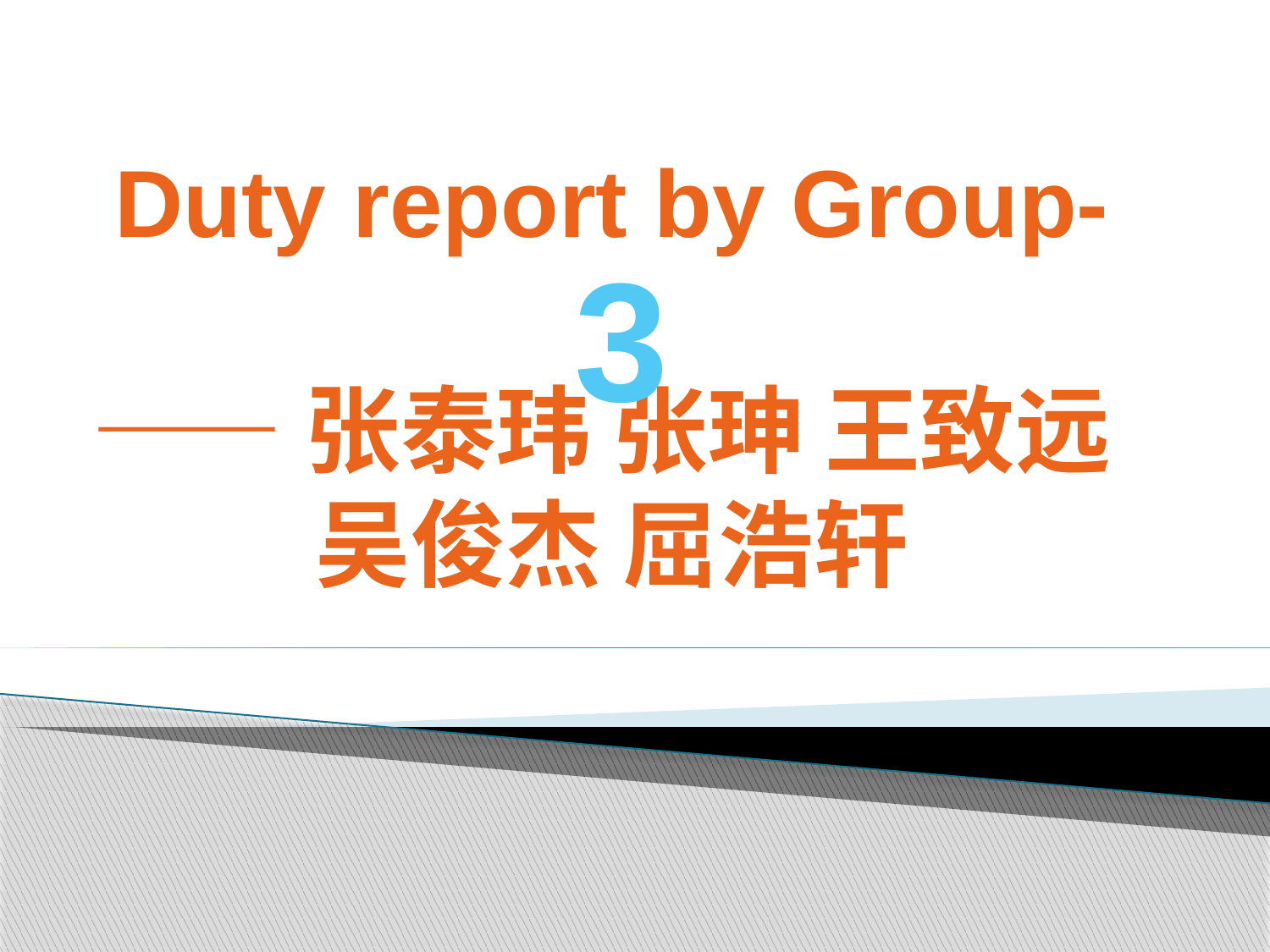

Duty report by Group-

——张泰玮 张珅 王致远
吴俊杰 屈浩轩
3
#